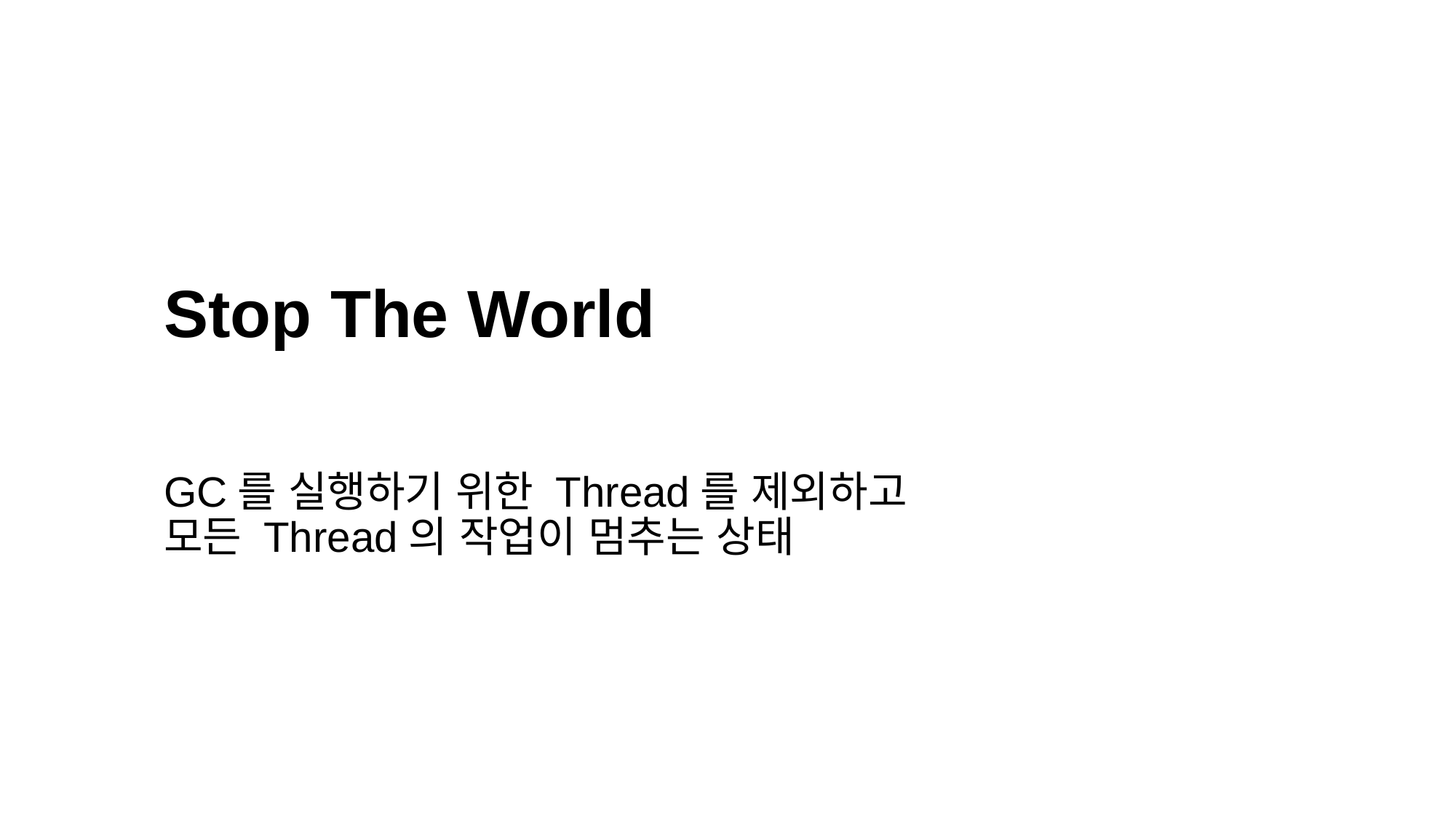

Stop The World

GC를 실행하기 위한 Thread를 제외하고
모든 Thread의 작업이 멈추는 상태